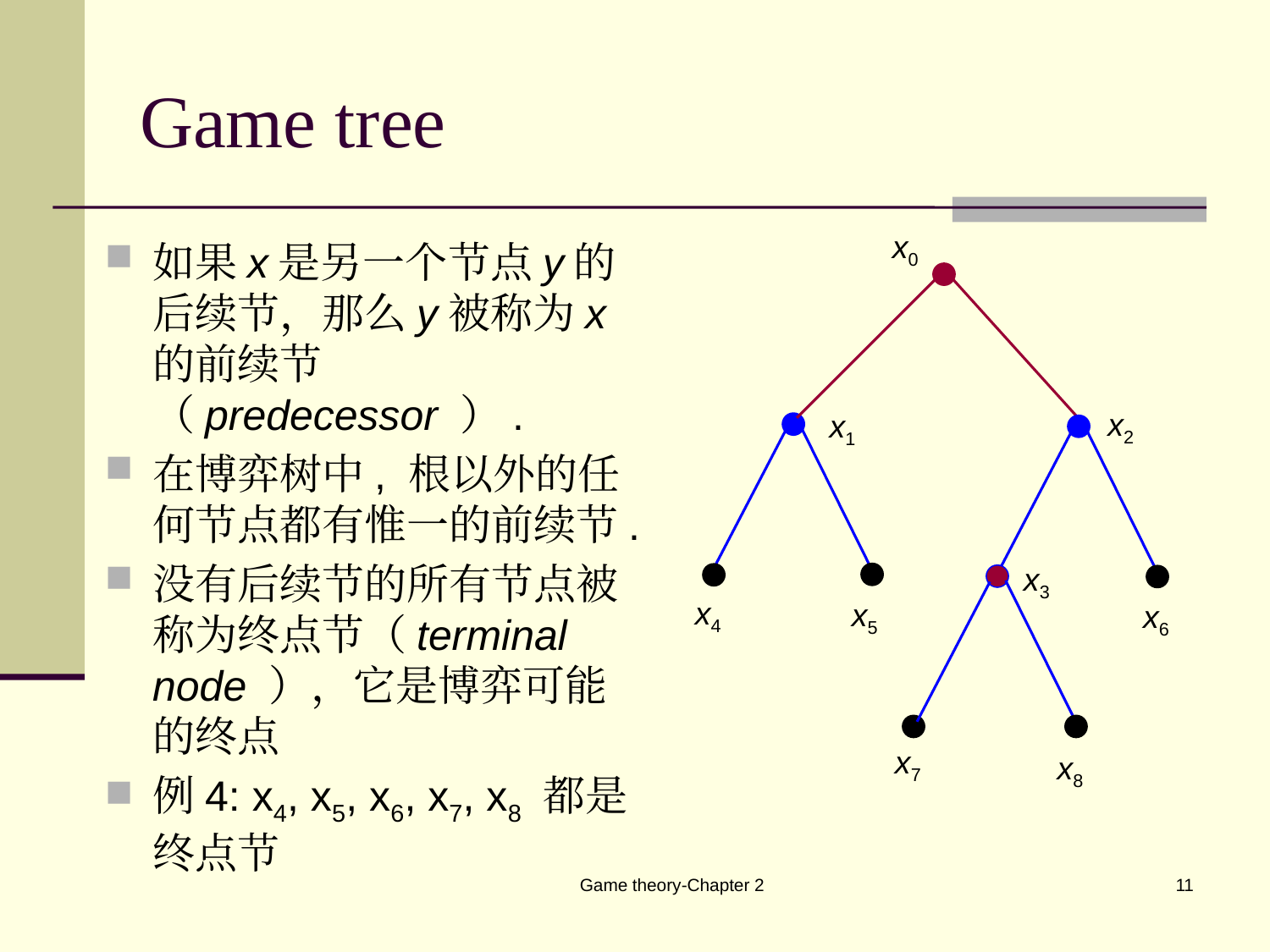

# Game tree
x0
如果x是另一个节点y的后续节，那么y被称为x的前续节（predecessor ）.
在博弈树中, 根以外的任何节点都有惟一的前续节.
没有后续节的所有节点被称为终点节（terminal node ），它是博弈可能的终点
例4: x4, x5, x6, x7, x8 都是终点节

x2
x1

x3

x4
x5
x6

x7
x8
Game theory-Chapter 2
11